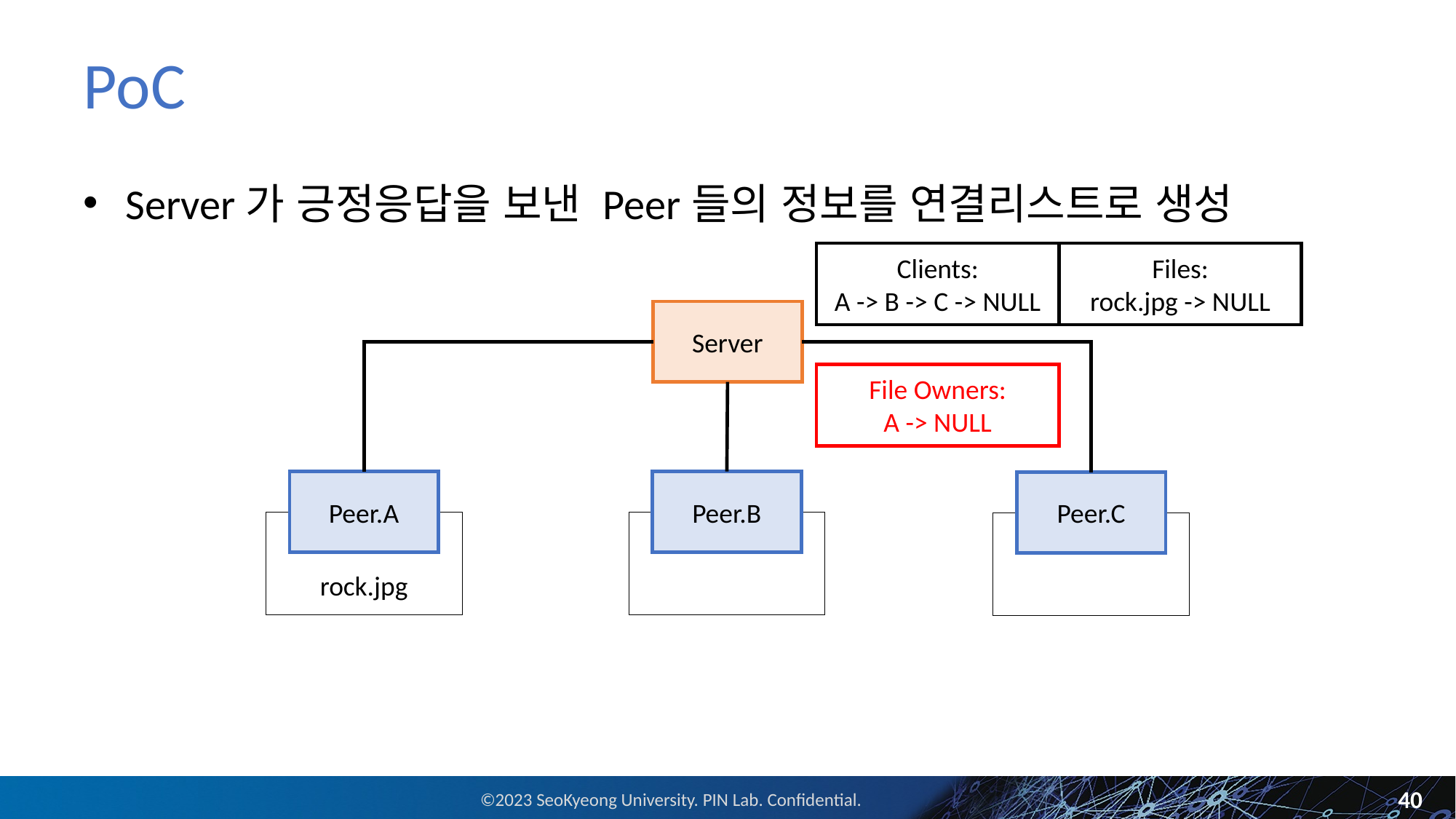

# PoC
Server가 긍정응답을 보낸 Peer들의 정보를 연결리스트로 생성
Clients:
A -> B -> C -> NULL
Files:
rock.jpg -> NULL
Server
File Owners:
A -> NULL
Peer.A

rock.jpg
Peer.B

Peer.C

40